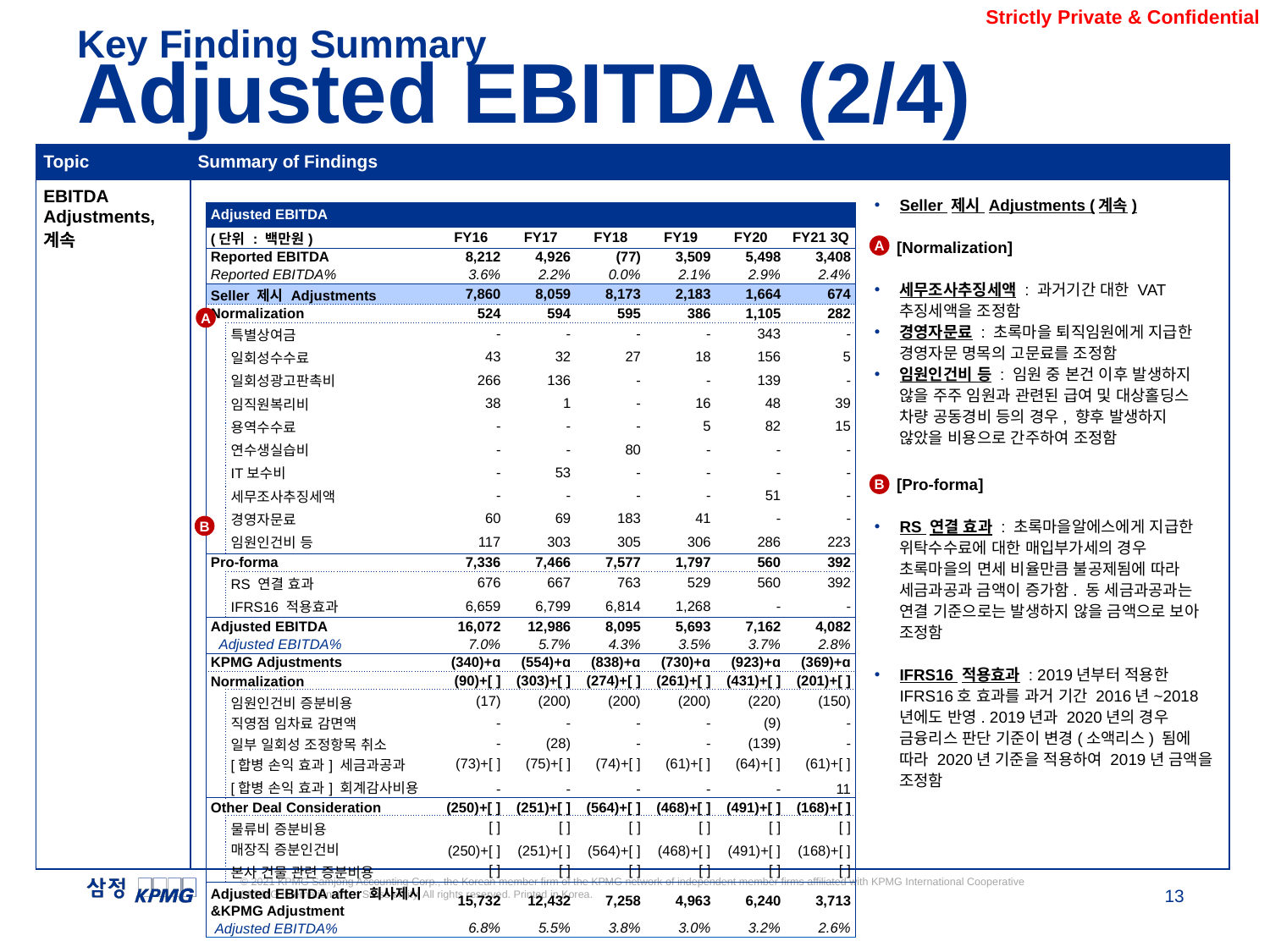

Key Finding Summary
Adjusted EBITDA (2/4)
| Topic | Summary of Findings |
| --- | --- |
| EBITDA Adjustments, 계속 |  |
Seller 제시 Adjustments (계속)

     [Normalization]

세무조사추징세액 : 과거기간 대한 VAT 추징세액을 조정함
경영자문료 : 초록마을 퇴직임원에게 지급한 경영자문 명목의 고문료를 조정함
임원인건비 등 : 임원 중 본건 이후 발생하지 않을 주주 임원과 관련된 급여 및 대상홀딩스 차량 공동경비 등의 경우, 향후 발생하지 않았을 비용으로 간주하여 조정함

| Adjusted EBITDA |  |  |  |  |  |  |  |
| --- | --- | --- | --- | --- | --- | --- | --- |
| (단위 : 백만원) |  | FY16 | FY17 | FY18 | FY19 | FY20 | FY21 3Q |
| Reported EBITDA |  | 8,212 | 4,926 | (77) | 3,509 | 5,498 | 3,408 |
| Reported EBITDA% |  | 3.6% | 2.2% | 0.0% | 2.1% | 2.9% | 2.4% |
| Seller 제시 Adjustments |  | 7,860 | 8,059 | 8,173 | 2,183 | 1,664 | 674 |
| Normalization |  | 524 | 594 | 595 | 386 | 1,105 | 282 |
|  | 특별상여금 | - | - | - | - | 343 | - |
|  | 일회성수수료 | 43 | 32 | 27 | 18 | 156 | 5 |
|  | 일회성광고판촉비 | 266 | 136 | - | - | 139 | - |
|  | 임직원복리비 | 38 | 1 | - | 16 | 48 | 39 |
|  | 용역수수료 | - | - | - | 5 | 82 | 15 |
|  | 연수생실습비 | - | - | 80 | - | - | - |
|  | IT보수비 | - | 53 | - | - | - | - |
|  | 세무조사추징세액 | - | - | - | - | 51 | - |
|  | 경영자문료 | 60 | 69 | 183 | 41 | - | - |
|  | 임원인건비 등 | 117 | 303 | 305 | 306 | 286 | 223 |
| Pro-forma |  | 7,336 | 7,466 | 7,577 | 1,797 | 560 | 392 |
|  | RS 연결 효과 | 676 | 667 | 763 | 529 | 560 | 392 |
|  | IFRS16 적용효과 | 6,659 | 6,799 | 6,814 | 1,268 | - | - |
| Adjusted EBITDA |  | 16,072 | 12,986 | 8,095 | 5,693 | 7,162 | 4,082 |
| Adjusted EBITDA% |  | 7.0% | 5.7% | 4.3% | 3.5% | 3.7% | 2.8% |
| KPMG Adjustments |  | (340)+ɑ | (554)+ɑ | (838)+ɑ | (730)+ɑ | (923)+ɑ | (369)+ɑ |
| Normalization | Normalization | (90)+[ ] | (303)+[ ] | (274)+[ ] | (261)+[ ] | (431)+[ ] | (201)+[ ] |
|  | 임원인건비 증분비용 | (17) | (200) | (200) | (200) | (220) | (150) |
|  | 직영점 임차료 감면액 | - | - | - | - | (9) | - |
|  | 일부 일회성 조정항목 취소 | - | (28) | - | - | (139) | - |
|  | [합병 손익 효과] 세금과공과 | (73)+[ ] | (75)+[ ] | (74)+[ ] | (61)+[ ] | (64)+[ ] | (61)+[ ] |
|  | [합병 손익 효과] 회계감사비용 | - | - | - | - | - | 11 |
| Other Deal Consideration |  | (250)+[ ] | (251)+[ ] | (564)+[ ] | (468)+[ ] | (491)+[ ] | (168)+[ ] |
|  | 물류비 증분비용 | [ ] | [ ] | [ ] | [ ] | [ ] | [ ] |
|  | 매장직 증분인건비 | (250)+[ ] | (251)+[ ] | (564)+[ ] | (468)+[ ] | (491)+[ ] | (168)+[ ] |
|  | 본사 건물 관련 증분비용 | [ ] | [ ] | [ ] | [ ] | [ ] | [ ] |
| Adjusted EBITDA after 회사제시&KPMG Adjustment |  | 15,732 | 12,432 | 7,258 | 4,963 | 6,240 | 3,713 |
| Adjusted EBITDA% |  | 6.8% | 5.5% | 3.8% | 3.0% | 3.2% | 2.6% |
A
A

     [Pro-forma]

RS 연결 효과 : 초록마을알에스에게 지급한 위탁수수료에 대한 매입부가세의 경우 초록마을의 면세 비율만큼 불공제됨에 따라 세금과공과 금액이 증가함. 동 세금과공과는 연결 기준으로는 발생하지 않을 금액으로 보아 조정함

IFRS16 적용효과 : 2019년부터 적용한 IFRS16호 효과를 과거 기간 2016년~2018년에도 반영. 2019년과 2020년의 경우 금융리스 판단 기준이 변경(소액리스) 됨에 따라 2020년 기준을 적용하여 2019년 금액을 조정함

B
B